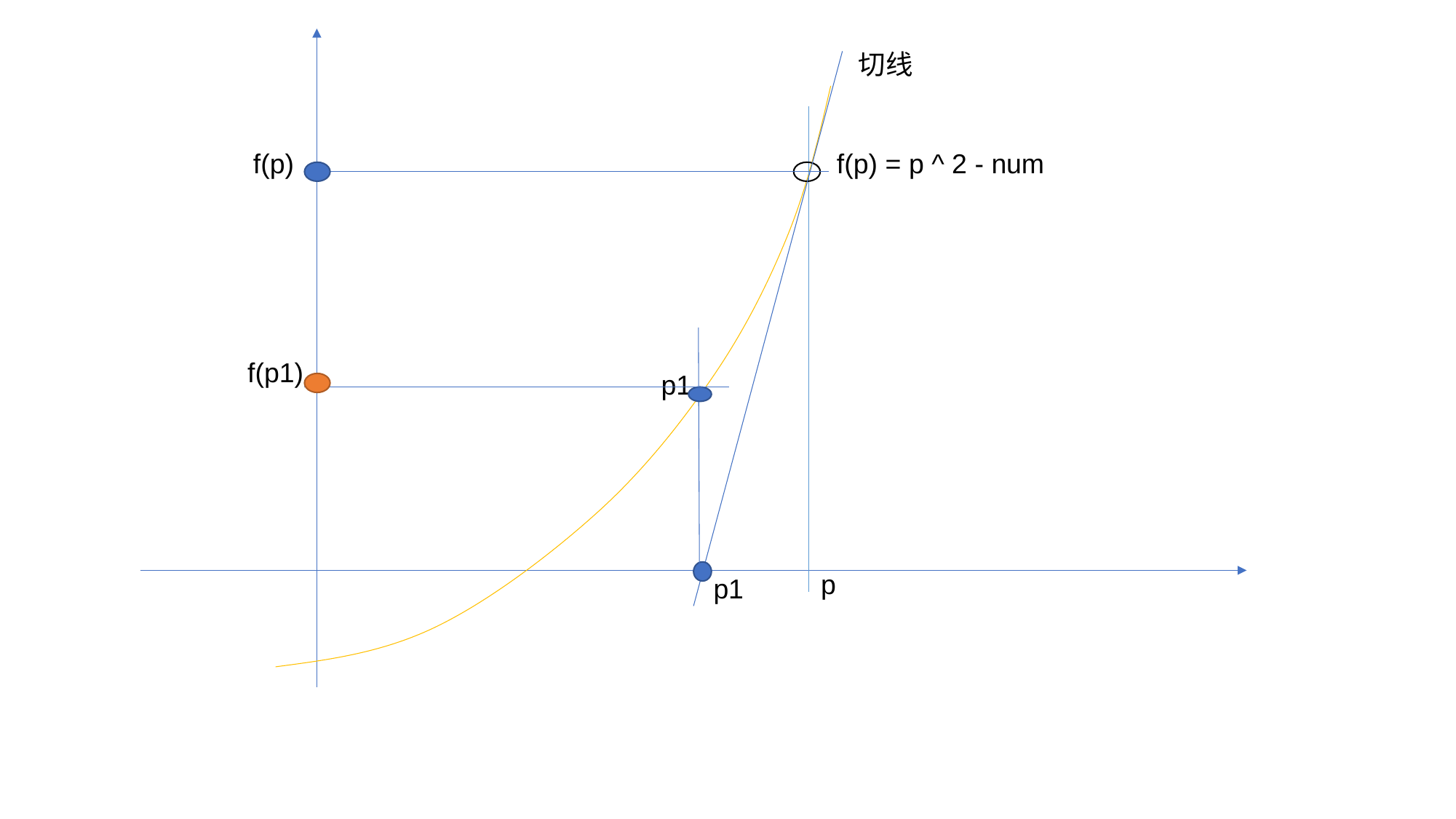

切线

f(p)
f(p) = p ^ 2 - num

f(p1)
p1

p
p1